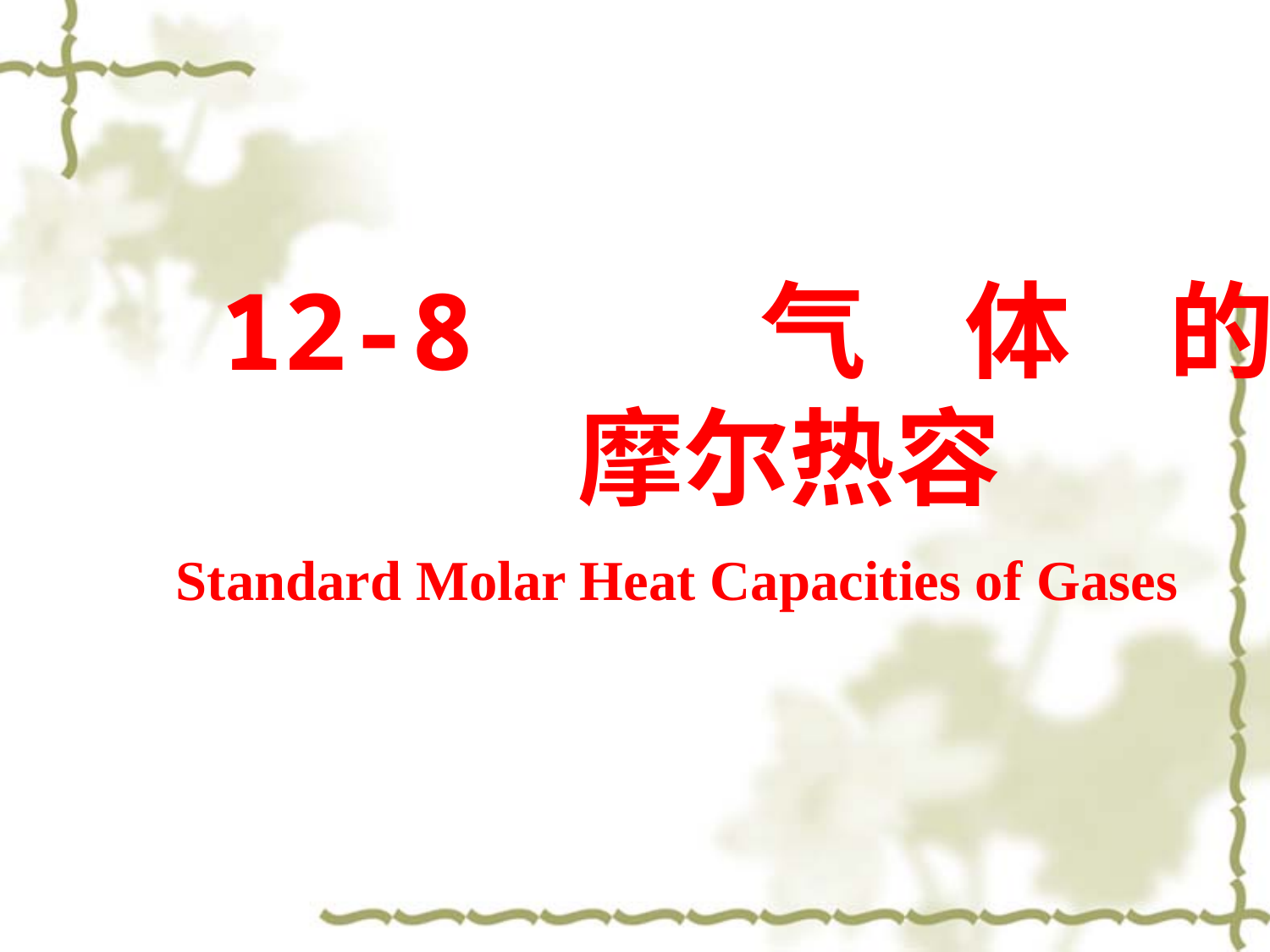

12-8 气体的标准
摩尔热容
Standard Molar Heat Capacities of Gases